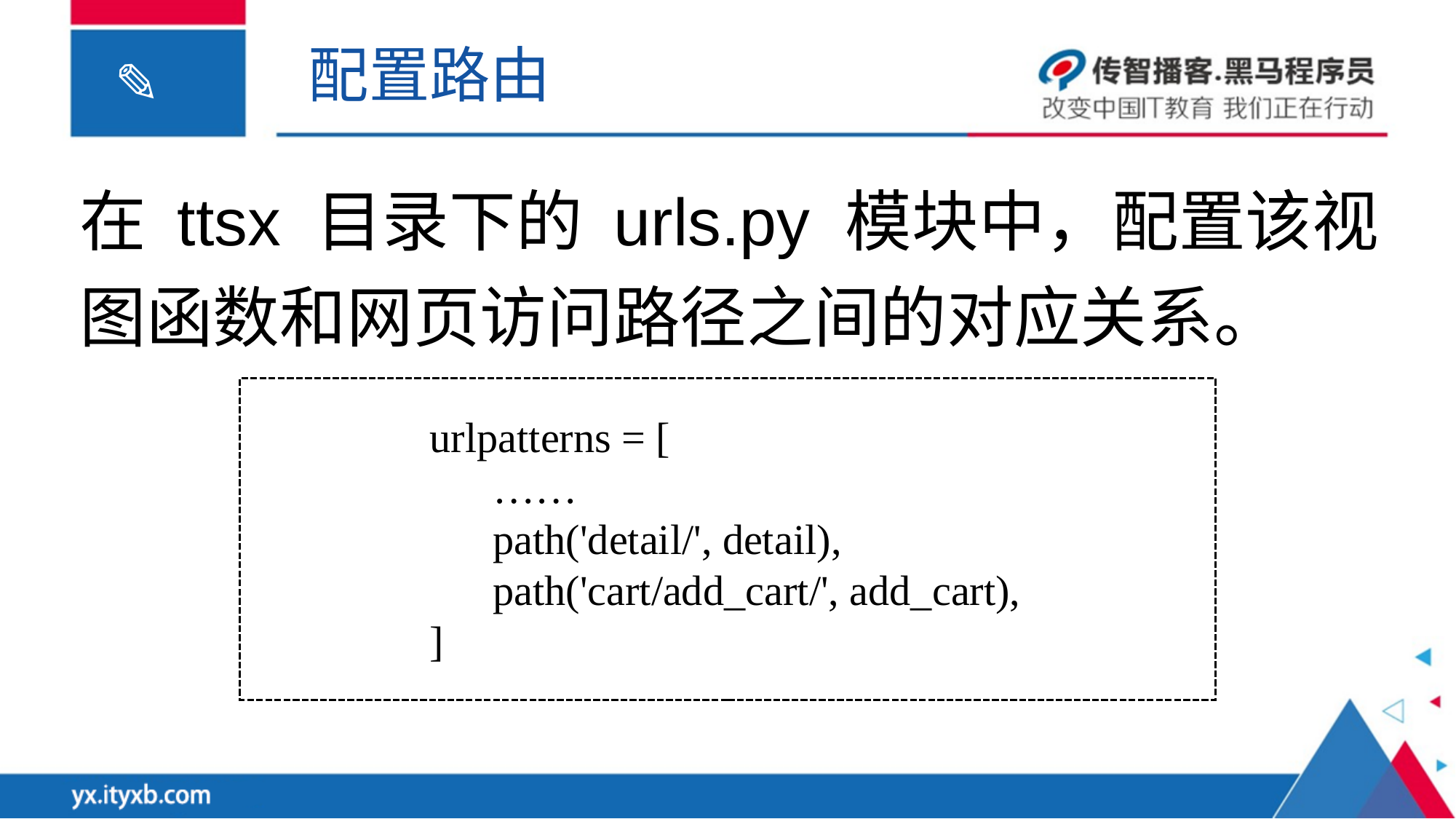

配置路由
在 ttsx 目录下的 urls.py 模块中，配置该视图函数和网页访问路径之间的对应关系。

urlpatterns = [
      ……
      path('detail/', detail),
      path('cart/add_cart/', add_cart),
]